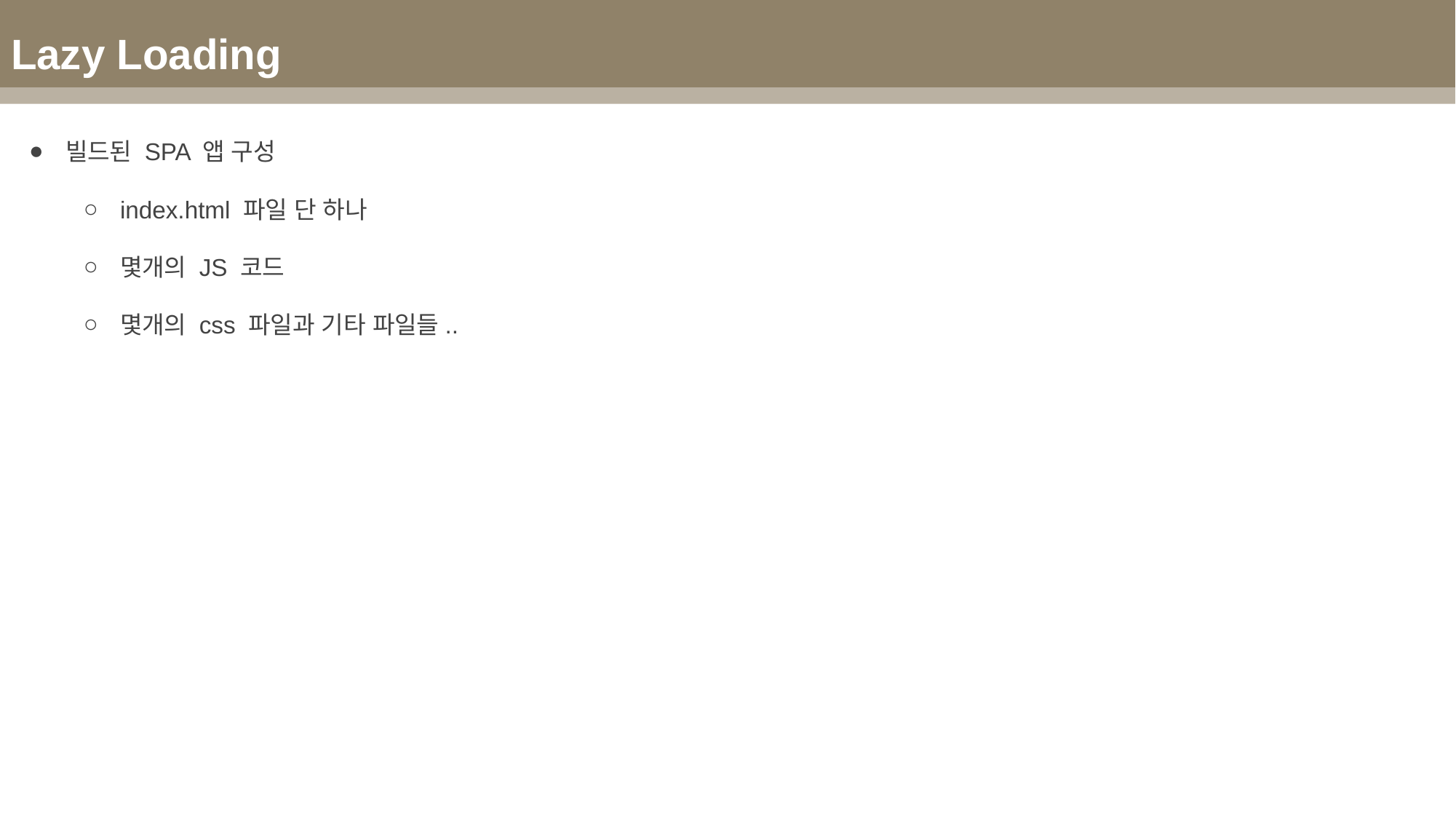

Lazy Loading
빌드된 SPA 앱 구성
index.html 파일 단 하나
몇개의 JS 코드
몇개의 css 파일과 기타 파일들..